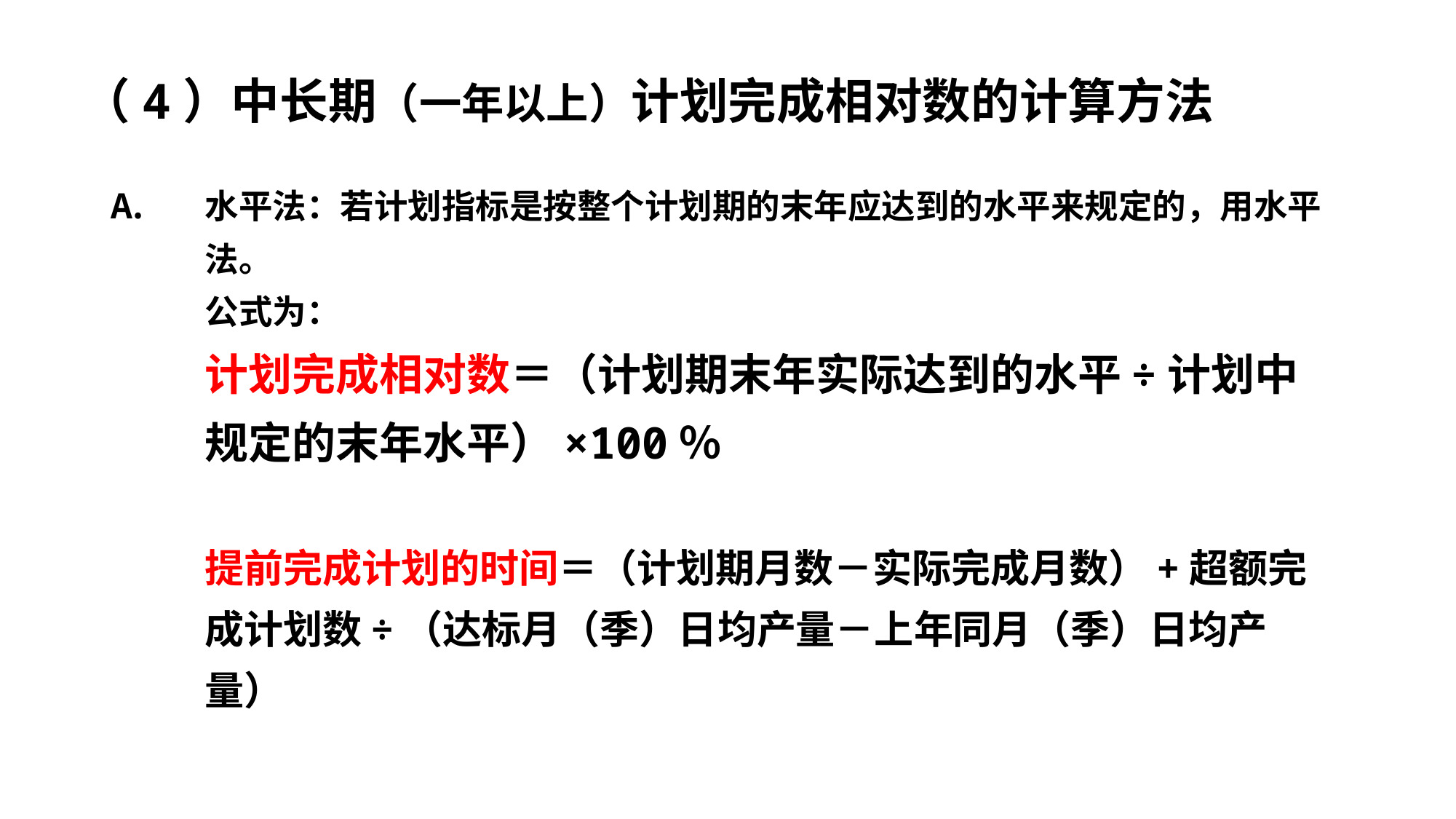

（4）中长期（一年以上）计划完成相对数的计算方法
# 水平法：若计划指标是按整个计划期的末年应达到的水平来规定的，用水平法。 公式为： 计划完成相对数＝（计划期末年实际达到的水平÷计划中规定的末年水平）×100％ 提前完成计划的时间＝（计划期月数－实际完成月数）+超额完成计划数÷（达标月（季）日均产量－上年同月（季）日均产量）